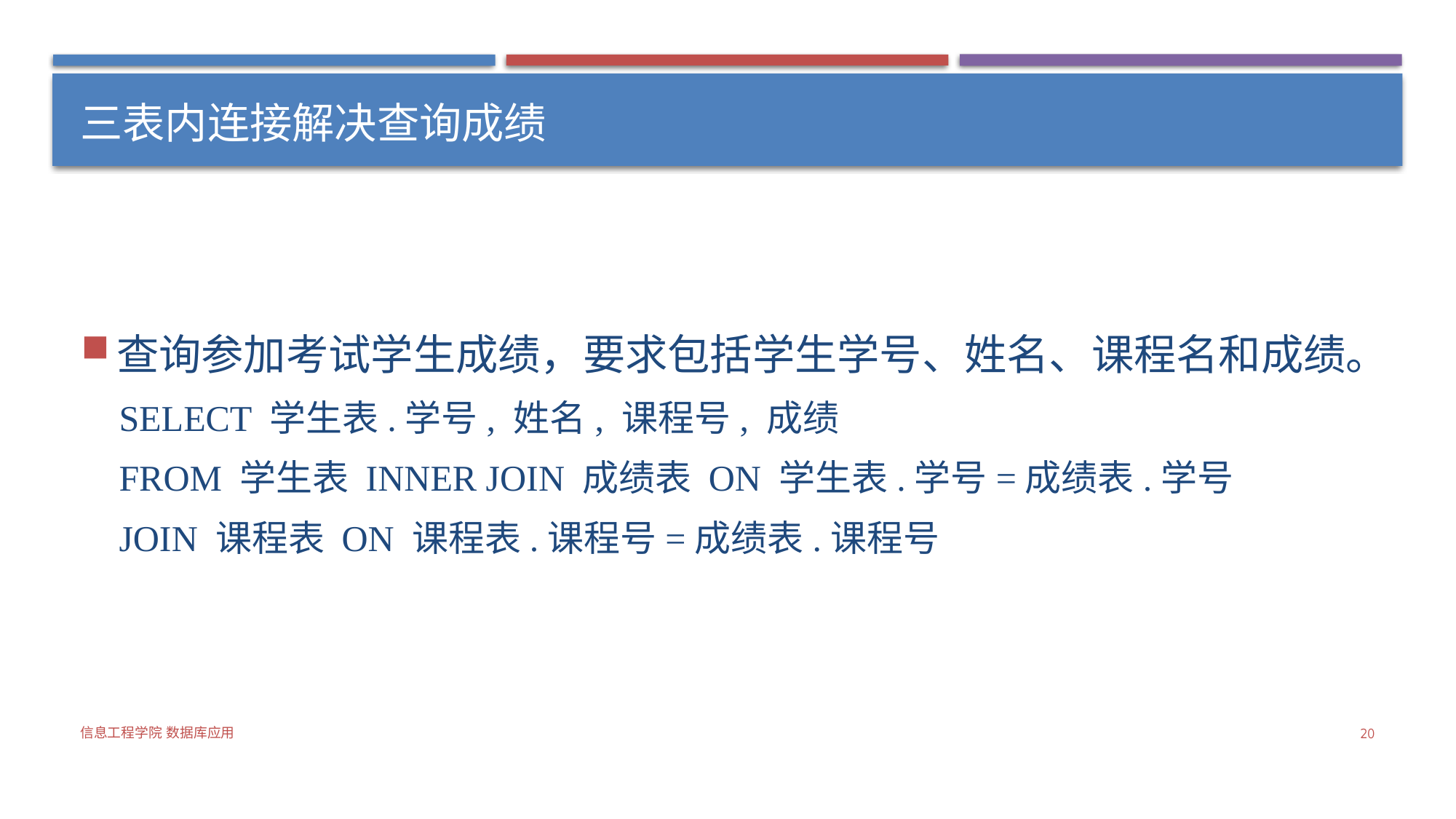

# 三表内连接解决查询成绩
查询参加考试学生成绩，要求包括学生学号、姓名、课程名和成绩。
SELECT 学生表.学号, 姓名, 课程号, 成绩
FROM 学生表 INNER JOIN 成绩表 ON 学生表.学号=成绩表.学号
JOIN 课程表 ON 课程表.课程号=成绩表.课程号
信息工程学院 数据库应用
20